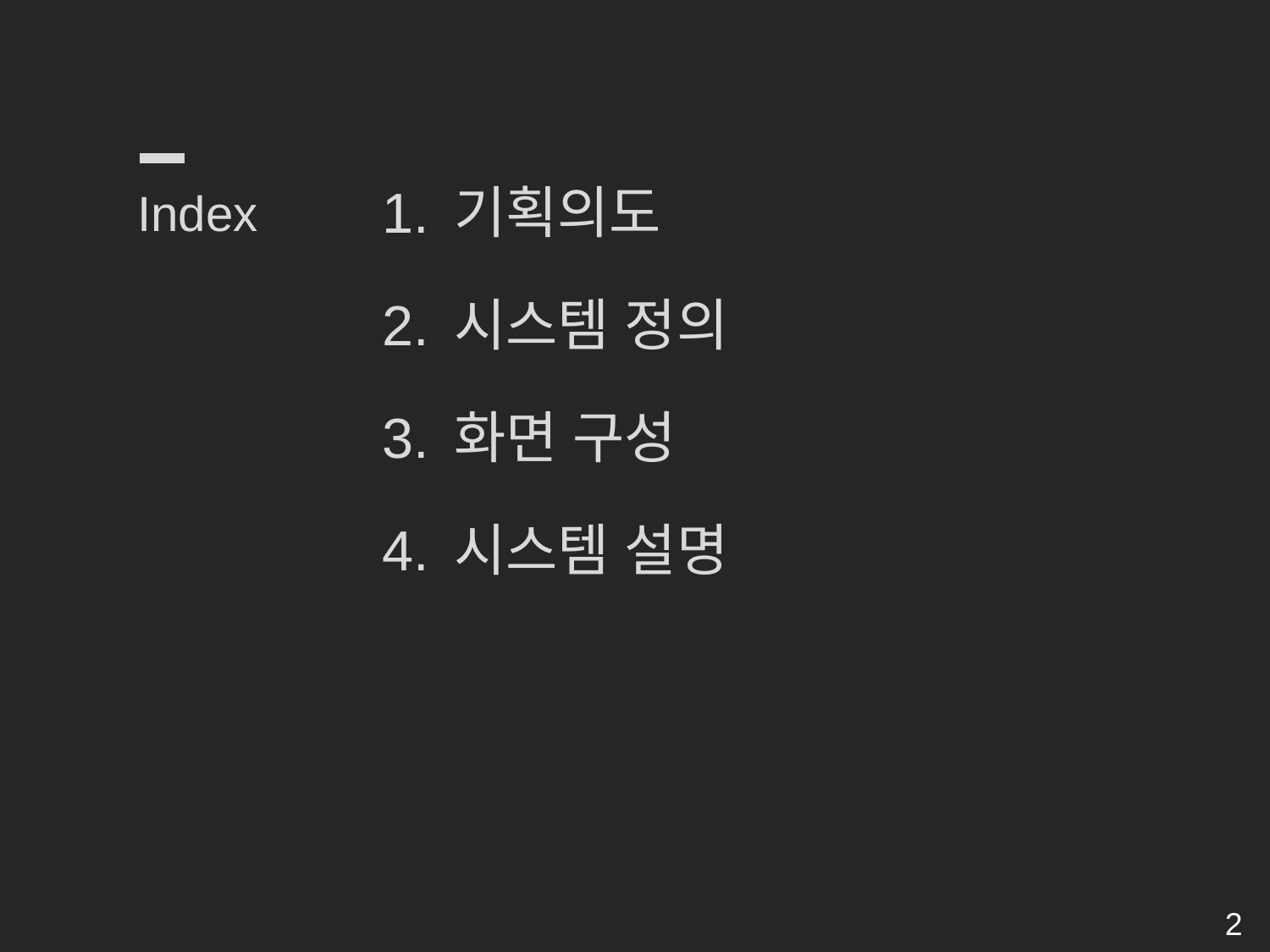

기획의도
시스템 정의
화면 구성
시스템 설명